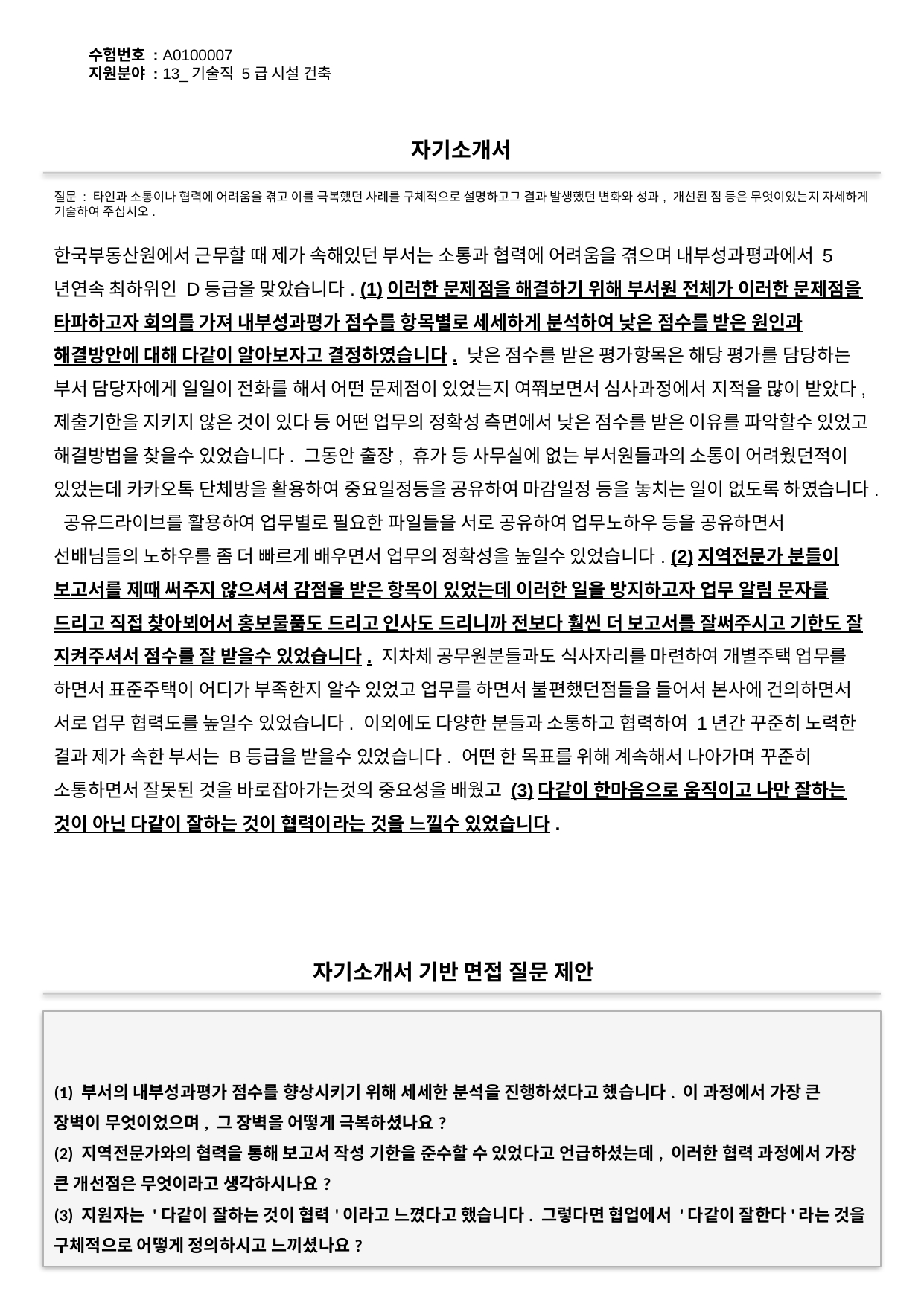

수험번호 : A0100007
지원분야 : 13_기술직 5급 시설 건축
#

자기소개서

질문 : 타인과 소통이나 협력에 어려움을 겪고 이를 극복했던 사례를 구체적으로 설명하고그 결과 발생했던 변화와 성과, 개선된 점 등은 무엇이었는지 자세하게 기술하여 주십시오.

한국부동산원에서 근무할 때 제가 속해있던 부서는 소통과 협력에 어려움을 겪으며 내부성과평과에서 5년연속 최하위인 D등급을 맞았습니다. (1)이러한 문제점을 해결하기 위해 부서원 전체가 이러한 문제점을 타파하고자 회의를 가져 내부성과평가 점수를 항목별로 세세하게 분석하여 낮은 점수를 받은 원인과 해결방안에 대해 다같이 알아보자고 결정하였습니다. 낮은 점수를 받은 평가항목은 해당 평가를 담당하는 부서 담당자에게 일일이 전화를 해서 어떤 문제점이 있었는지 여쭤보면서 심사과정에서 지적을 많이 받았다, 제출기한을 지키지 않은 것이 있다 등 어떤 업무의 정확성 측면에서 낮은 점수를 받은 이유를 파악할수 있었고 해결방법을 찾을수 있었습니다. 그동안 출장, 휴가 등 사무실에 없는 부서원들과의 소통이 어려웠던적이 있었는데 카카오톡 단체방을 활용하여 중요일정등을 공유하여 마감일정 등을 놓치는 일이 없도록 하였습니다. 공유드라이브를 활용하여 업무별로 필요한 파일들을 서로 공유하여 업무노하우 등을 공유하면서 선배님들의 노하우를 좀 더 빠르게 배우면서 업무의 정확성을 높일수 있었습니다. (2)지역전문가 분들이 보고서를 제때 써주지 않으셔셔 감점을 받은 항목이 있었는데 이러한 일을 방지하고자 업무 알림 문자를 드리고 직접 찾아뵈어서 홍보물품도 드리고 인사도 드리니까 전보다 훨씬 더 보고서를 잘써주시고 기한도 잘 지켜주셔서 점수를 잘 받을수 있었습니다. 지차체 공무원분들과도 식사자리를 마련하여 개별주택 업무를 하면서 표준주택이 어디가 부족한지 알수 있었고 업무를 하면서 불편했던점들을 들어서 본사에 건의하면서 서로 업무 협력도를 높일수 있었습니다. 이외에도 다양한 분들과 소통하고 협력하여 1년간 꾸준히 노력한 결과 제가 속한 부서는 B등급을 받을수 있었습니다. 어떤 한 목표를 위해 계속해서 나아가며 꾸준히 소통하면서 잘못된 것을 바로잡아가는것의 중요성을 배웠고 (3)다같이 한마음으로 움직이고 나만 잘하는 것이 아닌 다같이 잘하는 것이 협력이라는 것을 느낄수 있었습니다.

자기소개서 기반 면접 질문 제안

(1) 부서의 내부성과평가 점수를 향상시키기 위해 세세한 분석을 진행하셨다고 했습니다. 이 과정에서 가장 큰 장벽이 무엇이었으며, 그 장벽을 어떻게 극복하셨나요?
(2) 지역전문가와의 협력을 통해 보고서 작성 기한을 준수할 수 있었다고 언급하셨는데, 이러한 협력 과정에서 가장 큰 개선점은 무엇이라고 생각하시나요?
(3) 지원자는 '다같이 잘하는 것이 협력'이라고 느꼈다고 했습니다. 그렇다면 협업에서 '다같이 잘한다'라는 것을 구체적으로 어떻게 정의하시고 느끼셨나요?